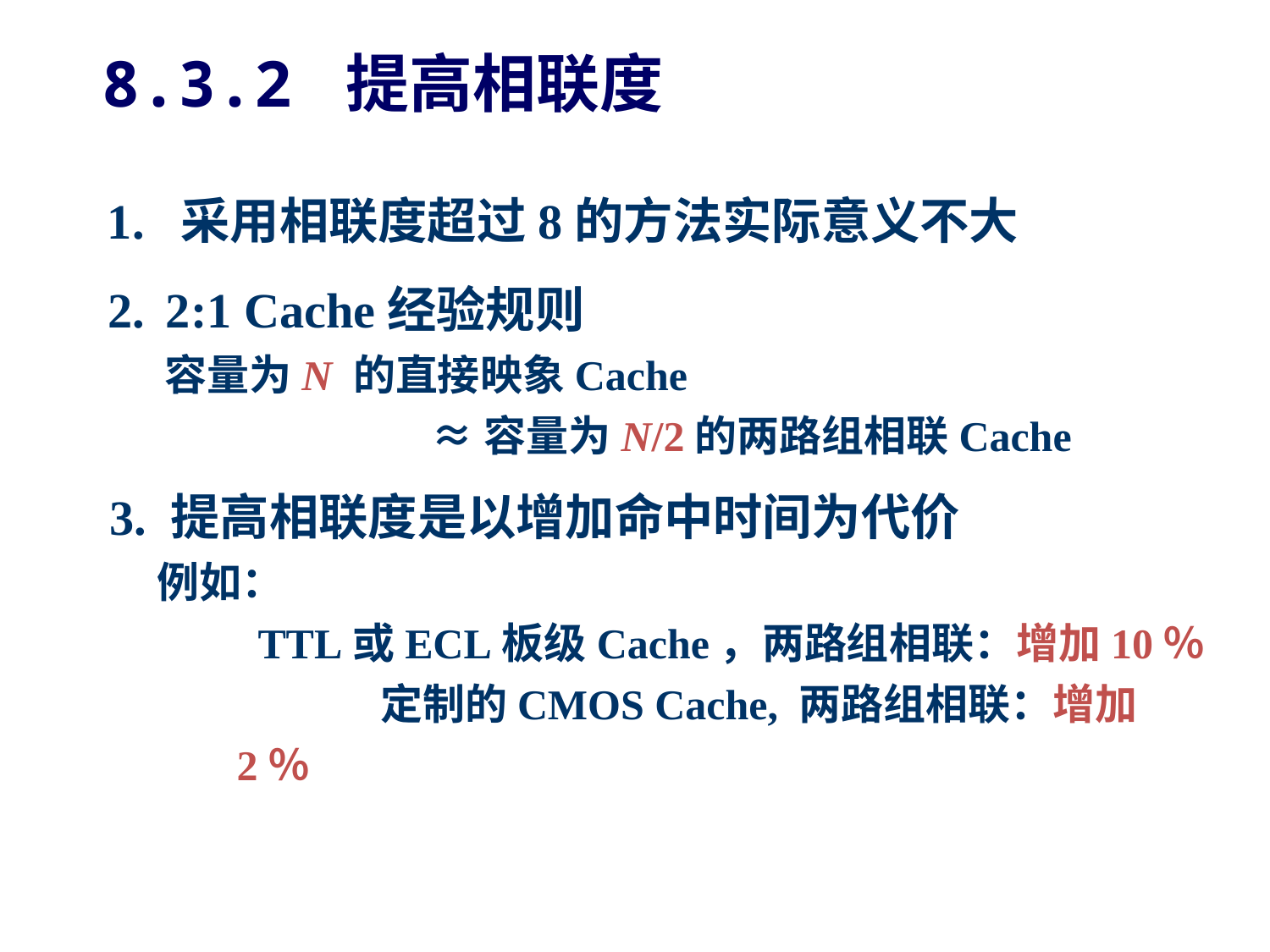

8.3.2 提高相联度
1.  采用相联度超过8的方法实际意义不大
2.  2:1 Cache经验规则
      容量为N 的直接映象Cache
                                  ≈容量为N/2的两路组相联Cache
3. 提高相联度是以增加命中时间为代价
     例如：
  TTL或ECL板级Cache，两路组相联：增加10％
              定制的CMOS Cache, 两路组相联：增加2％